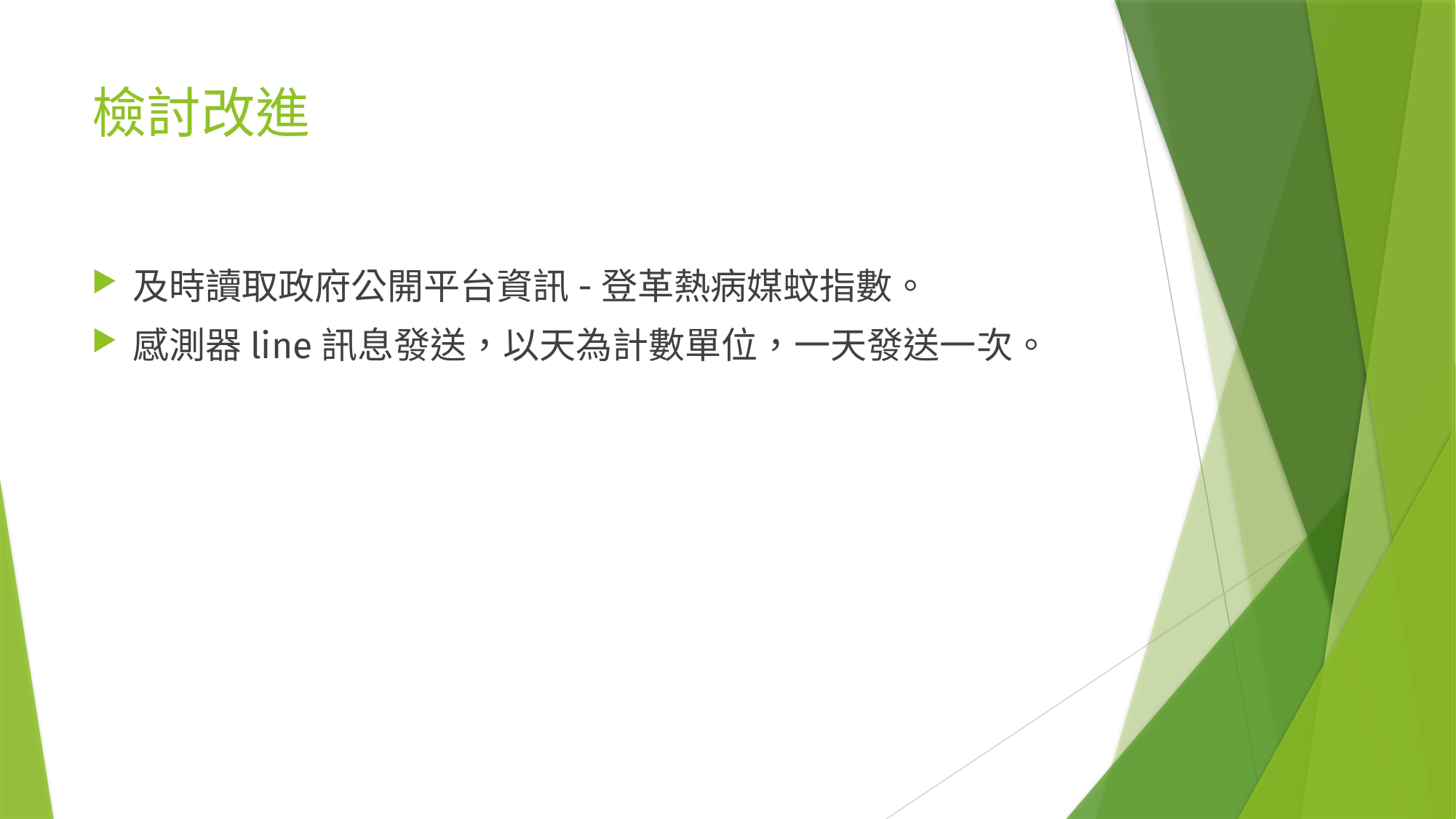

# 檢討改進
及時讀取政府公開平台資訊-登革熱病媒蚊指數。
感測器line訊息發送，以天為計數單位，一天發送一次。